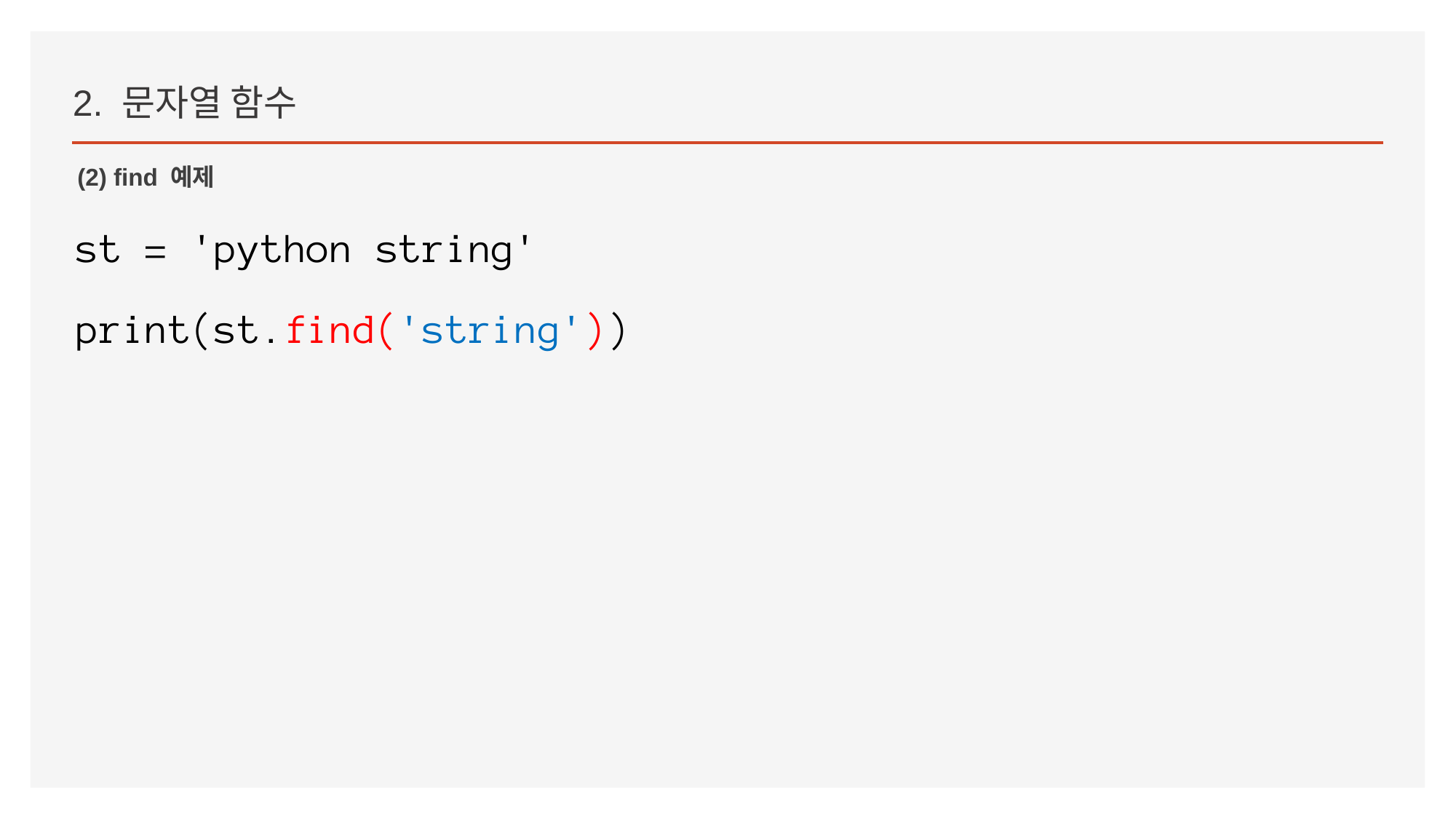

2. 문자열 함수
(2) find 예제
st = 'python string'
print(st.find('string'))